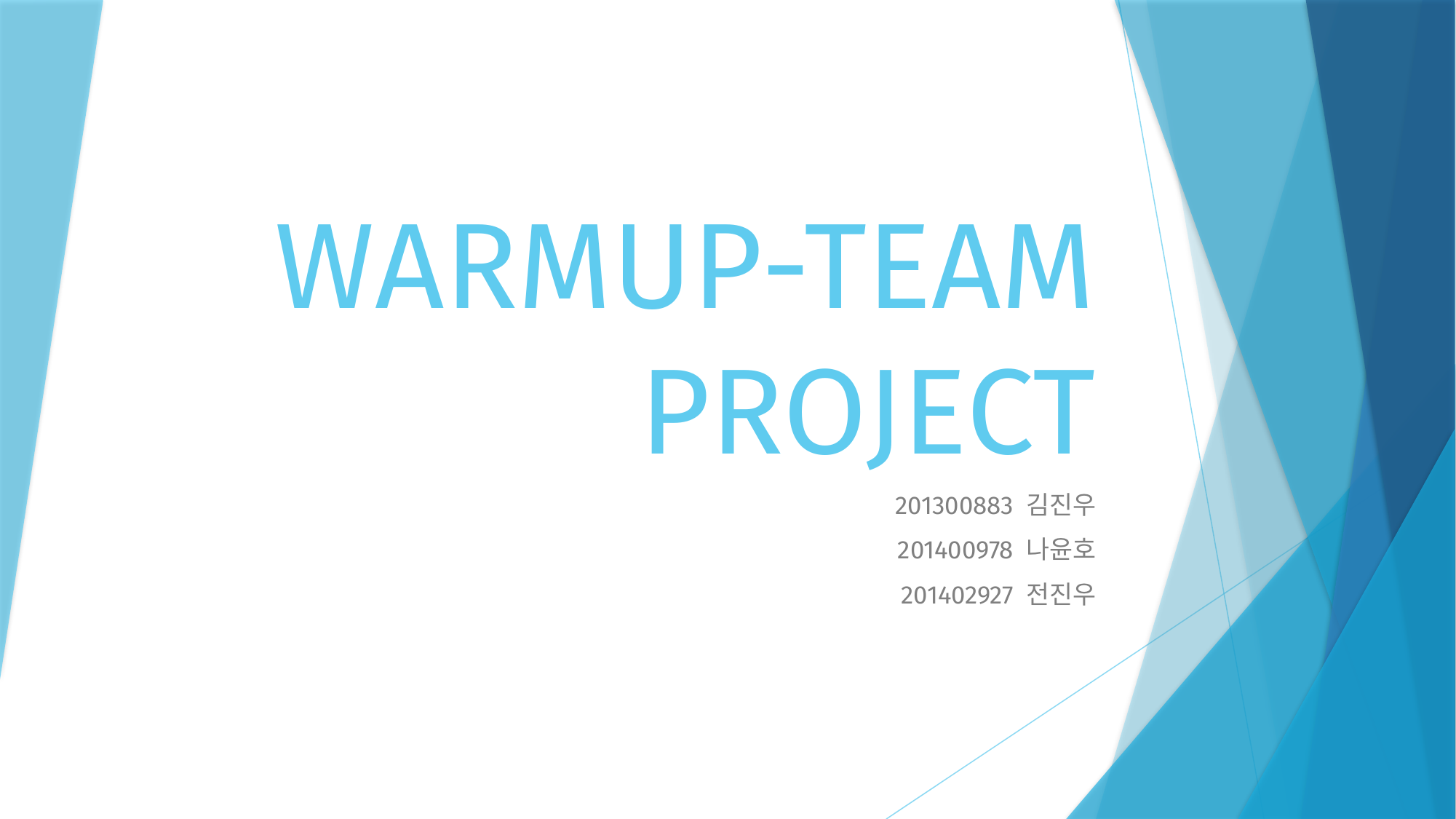

# WARMUP-TEAM PROJECT
201300883 김진우
201400978 나윤호
201402927 전진우